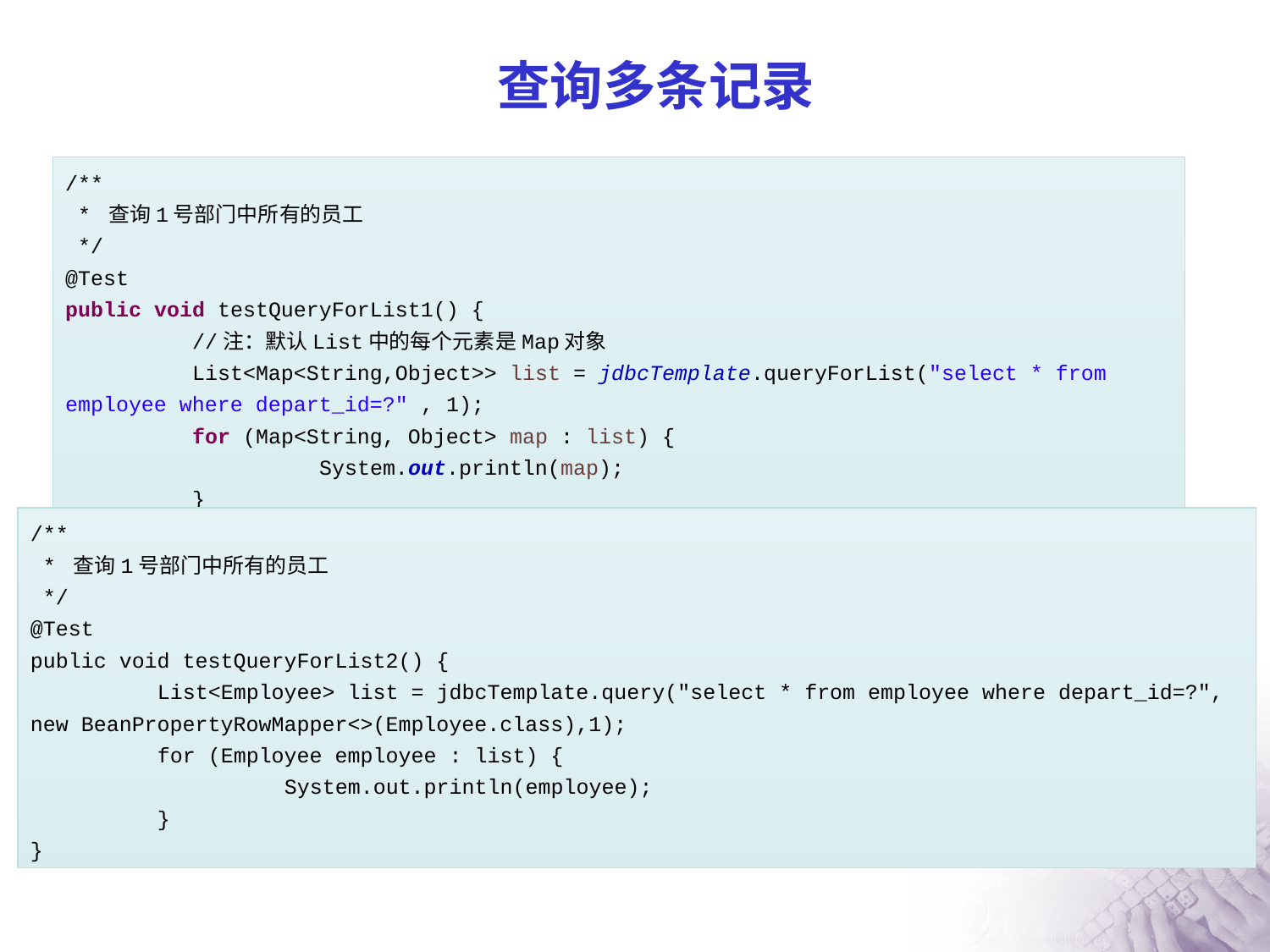

# 查询多条记录
/**
 * 查询1号部门中所有的员工
 */
@Test
public void testQueryForList1() {
	//注：默认List中的每个元素是Map对象
	List<Map<String,Object>> list = jdbcTemplate.queryForList("select * from employee where depart_id=?" , 1);
	for (Map<String, Object> map : list) {
		System.out.println(map);
	}
}
/**
 * 查询1号部门中所有的员工
 */
@Test
public void testQueryForList2() {
	List<Employee> list = jdbcTemplate.query("select * from employee where depart_id=?", new BeanPropertyRowMapper<>(Employee.class),1);
	for (Employee employee : list) {
		System.out.println(employee);
	}
}